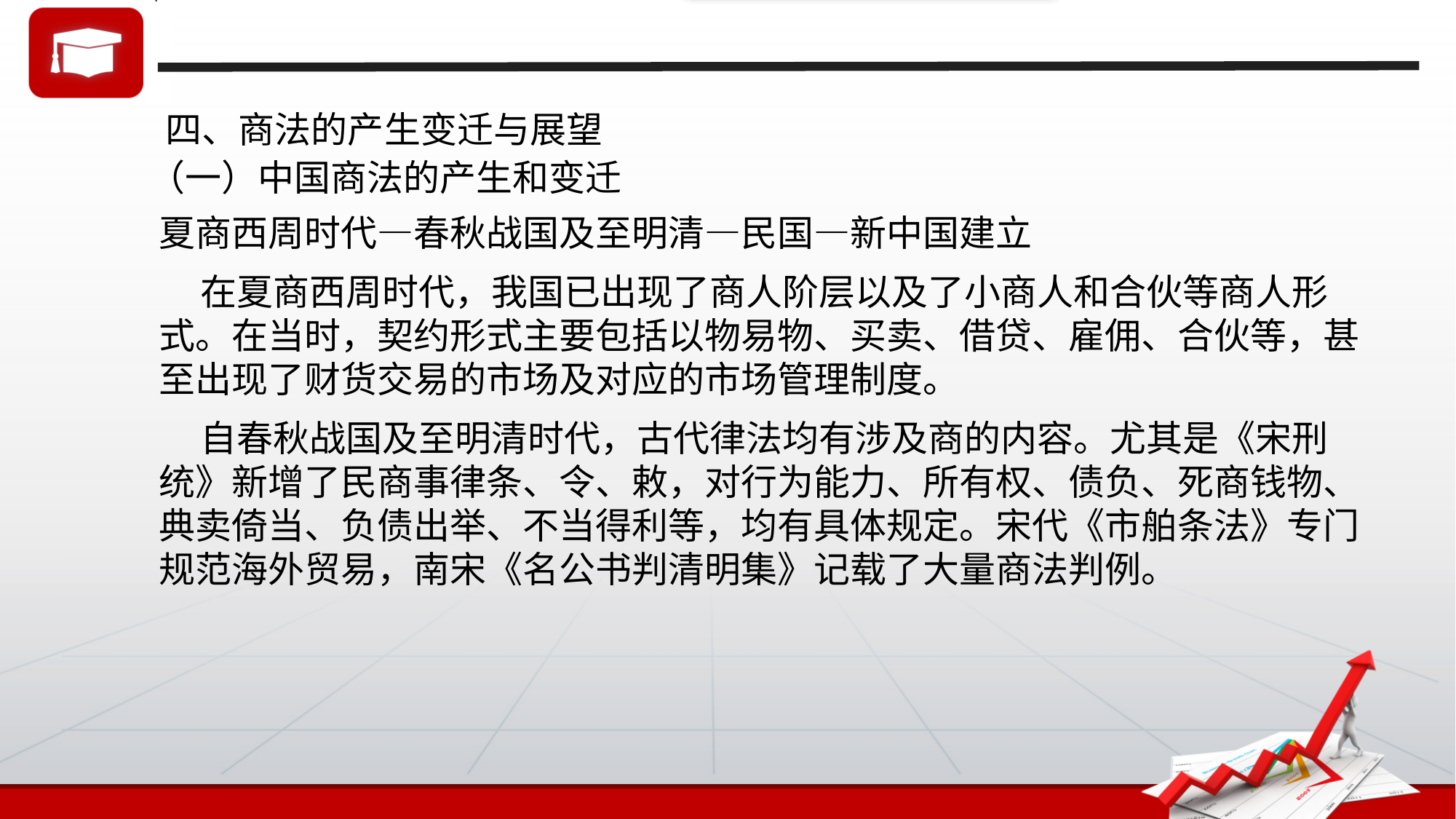

#
 四、商法的产生变迁与展望
（一）中国商法的产生和变迁
夏商西周时代—春秋战国及至明清—民国—新中国建立
    在夏商西周时代，我国已出现了商人阶层以及了小商人和合伙等商人形式。在当时，契约形式主要包括以物易物、买卖、借贷、雇佣、合伙等，甚至出现了财货交易的市场及对应的市场管理制度。
    自春秋战国及至明清时代，古代律法均有涉及商的内容。尤其是《宋刑统》新增了民商事律条、令、敕，对行为能力、所有权、债负、死商钱物、典卖倚当、负债出举、不当得利等，均有具体规定。宋代《市舶条法》专门规范海外贸易，南宋《名公书判清明集》记载了大量商法判例。